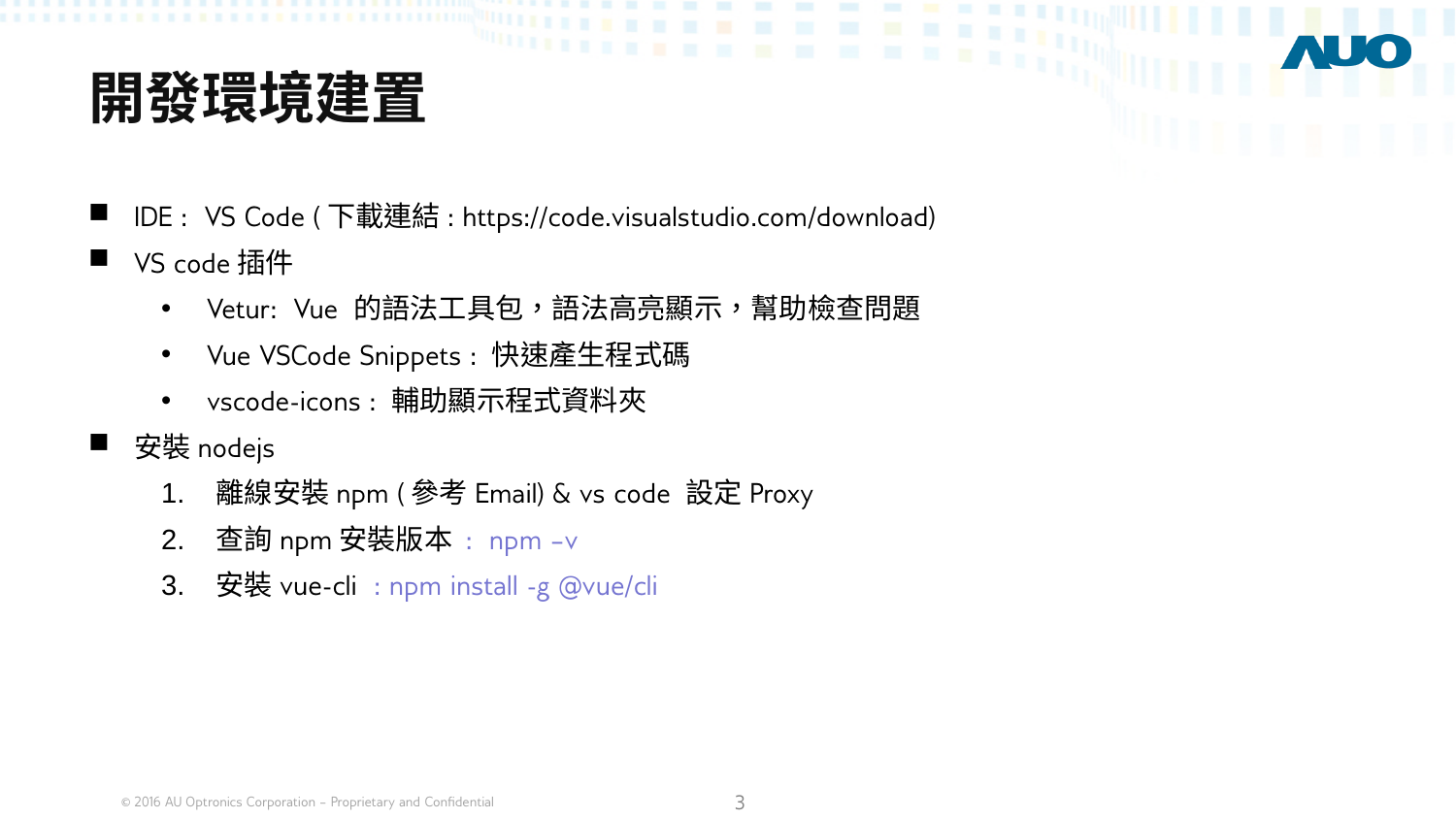

# 開發環境建置
IDE :  VS Code (下載連結: https://code.visualstudio.com/download)
VS code插件
Vetur:  Vue 的語法工具包，語法高亮顯示，幫助檢查問題
Vue VSCode Snippets : 快速產生程式碼
vscode-icons : 輔助顯示程式資料夾
安裝nodejs
離線安裝npm (參考Email) & vs code 設定Proxy
查詢npm安裝版本 :  npm –v
安裝vue-cli  : npm install -g @vue/cli